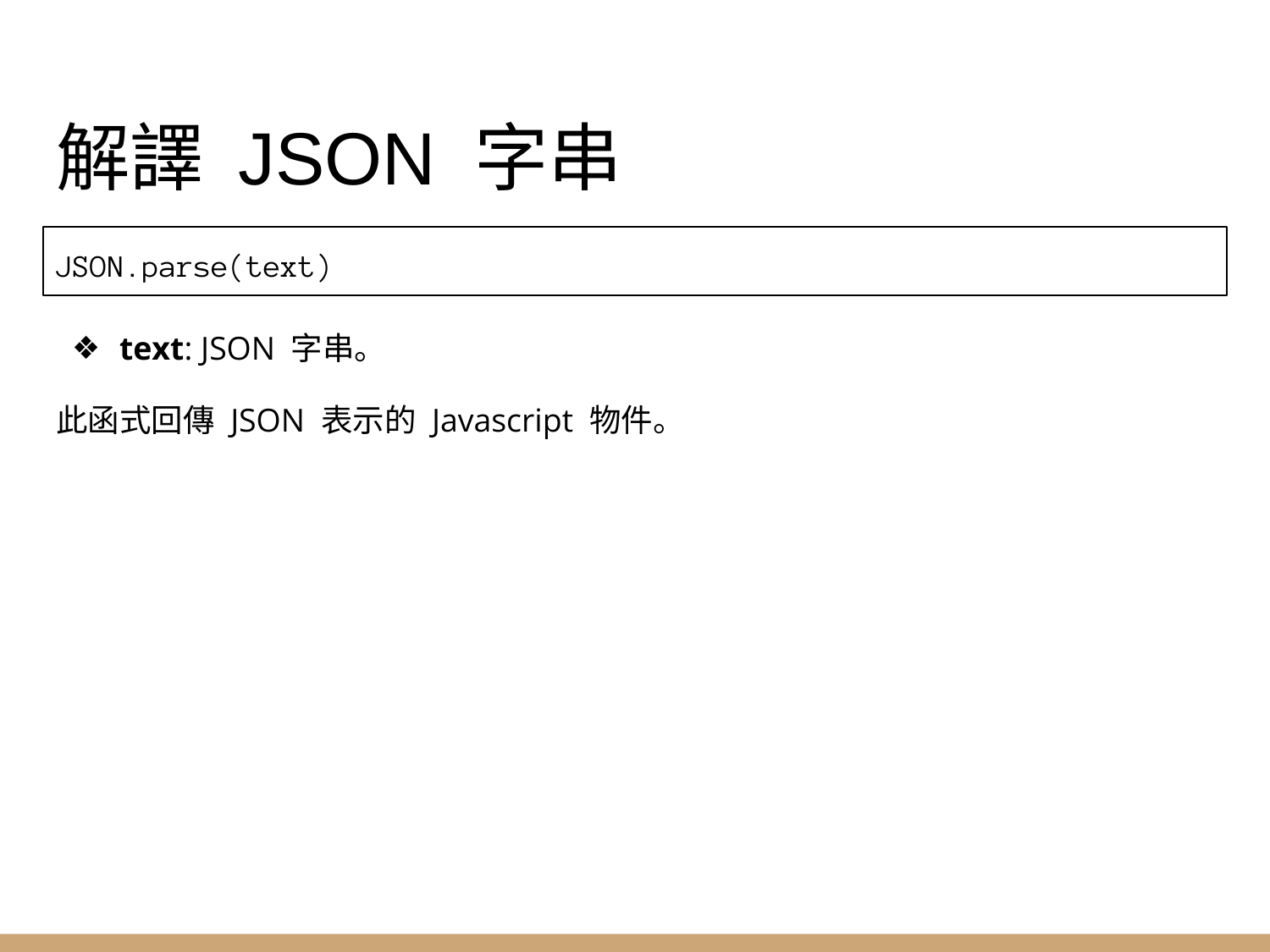

# 解譯 JSON 字串
JSON.parse(text)

text: JSON 字串。
此函式回傳 JSON 表示的 Javascript 物件。